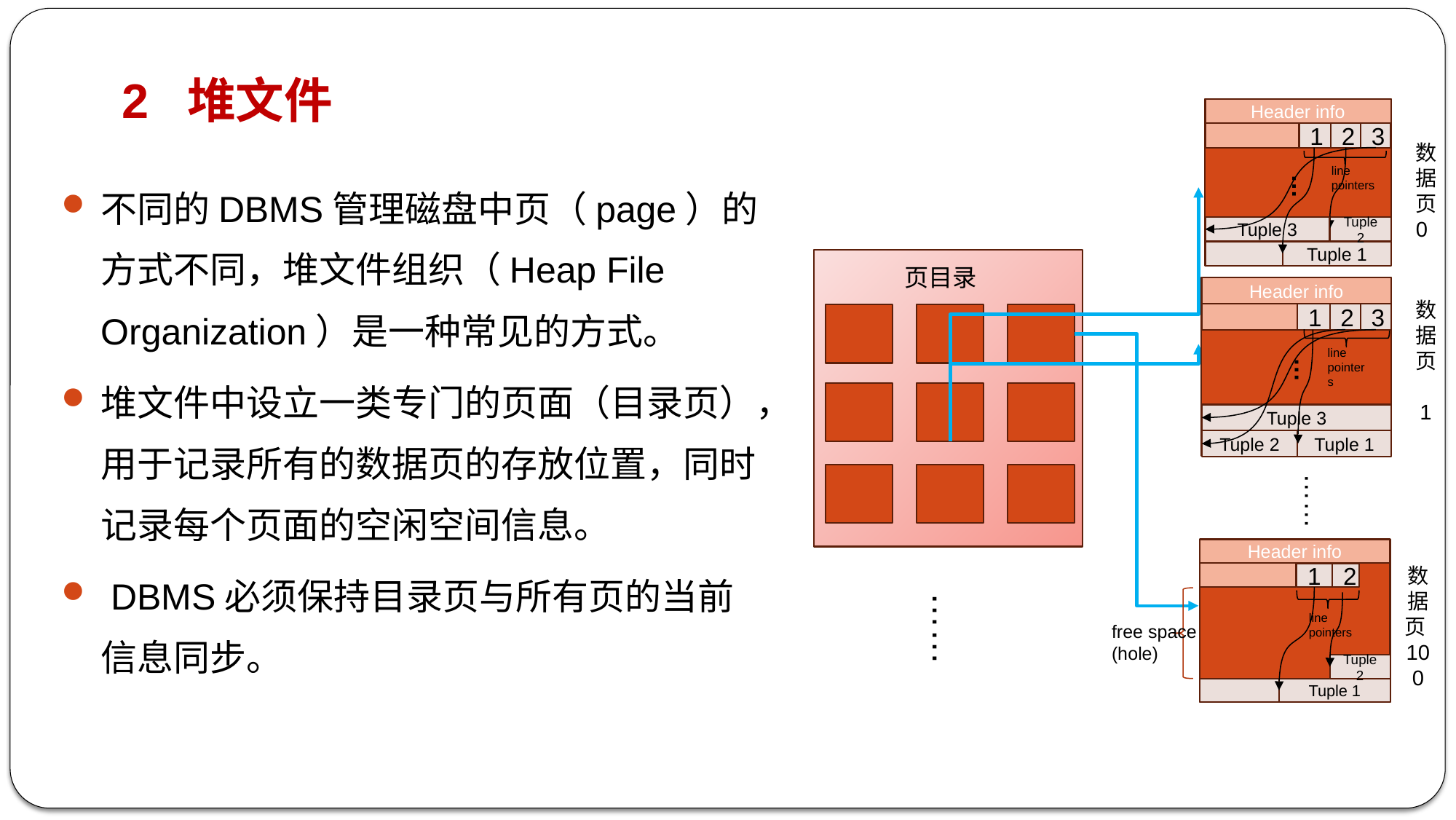

2  堆文件

Header info

1
2

3
line pointers
  …
Tuple 3
Tuple 2

Tuple 1
数据页0

页目录

Header info

1
2

3
line pointers
…
Tuple 3
Tuple 1
Tuple 2
数据页   1

……

Header info

2
1
line pointers
Tuple 2

Tuple 1
数据页100
……

free space
(hole)
不同的DBMS管理磁盘中页（page）的方式不同，堆文件组织（Heap File Organization）是一种常见的方式。
堆文件中设立一类专门的页面（目录页），用于记录所有的数据页的存放位置，同时记录每个页面的空闲空间信息。
 DBMS必须保持目录页与所有页的当前信息同步。